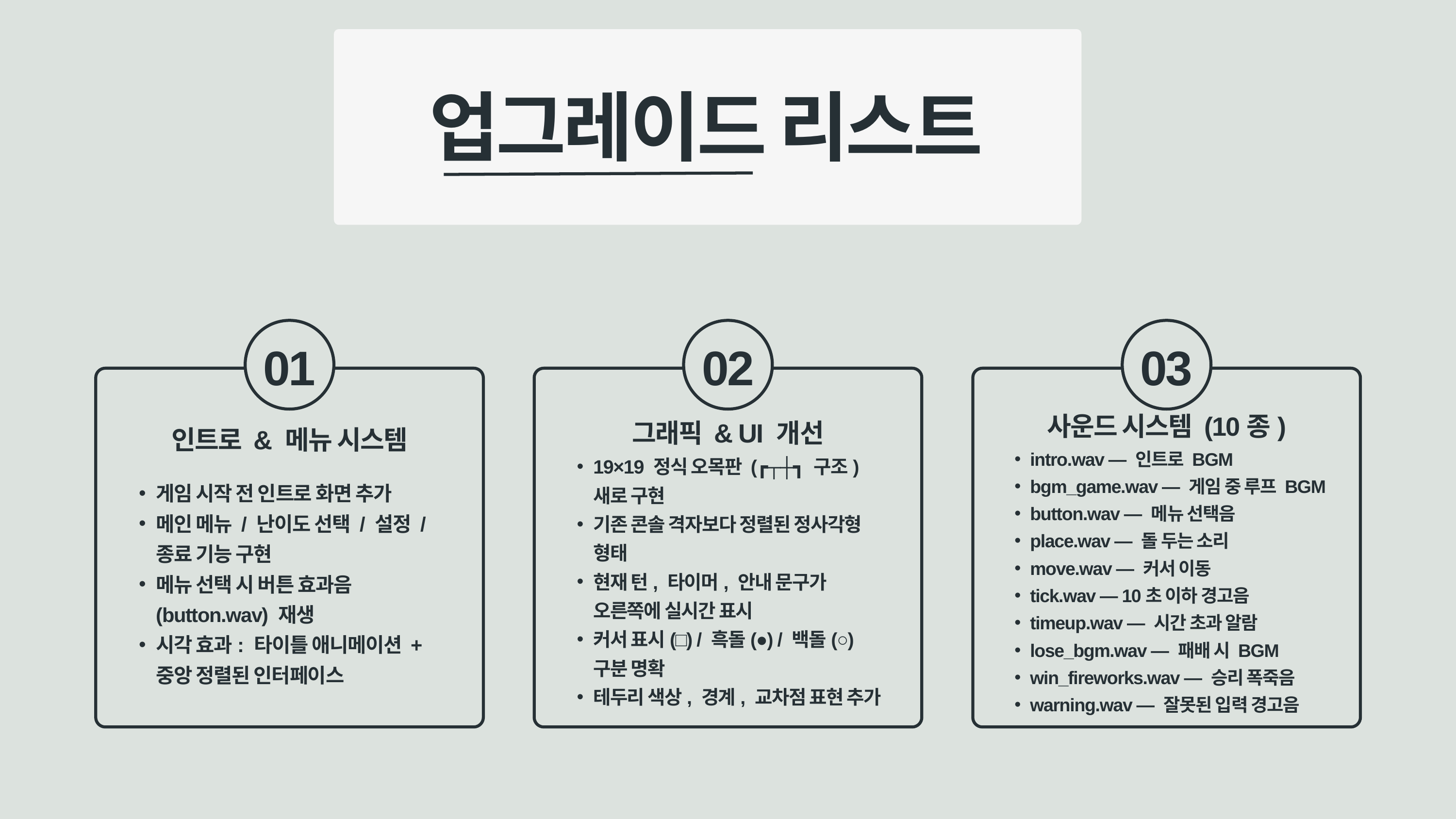

업그레이드 리스트

01
02
03

사운드 시스템 (10종)
그래픽 & UI 개선
인트로 & 메뉴 시스템
intro.wav — 인트로 BGM
bgm_game.wav — 게임 중 루프 BGM
button.wav — 메뉴 선택음
place.wav — 돌 두는 소리
move.wav — 커서 이동
tick.wav — 10초 이하 경고음
timeup.wav — 시간 초과 알람
lose_bgm.wav — 패배 시 BGM
win_fireworks.wav — 승리 폭죽음
warning.wav — 잘못된 입력 경고음

19×19 정식 오목판 (┏┬┼┓ 구조) 새로 구현
기존 콘솔 격자보다 정렬된 정사각형 형태
현재 턴, 타이머, 안내 문구가 오른쪽에 실시간 표시
커서 표시(□) / 흑돌(●) / 백돌(○) 구분 명확
테두리 색상, 경계, 교차점 표현 추가

게임 시작 전 인트로 화면 추가
메인 메뉴 / 난이도 선택 / 설정 / 종료 기능 구현
메뉴 선택 시 버튼 효과음(button.wav) 재생
시각 효과: 타이틀 애니메이션 + 중앙 정렬된 인터페이스